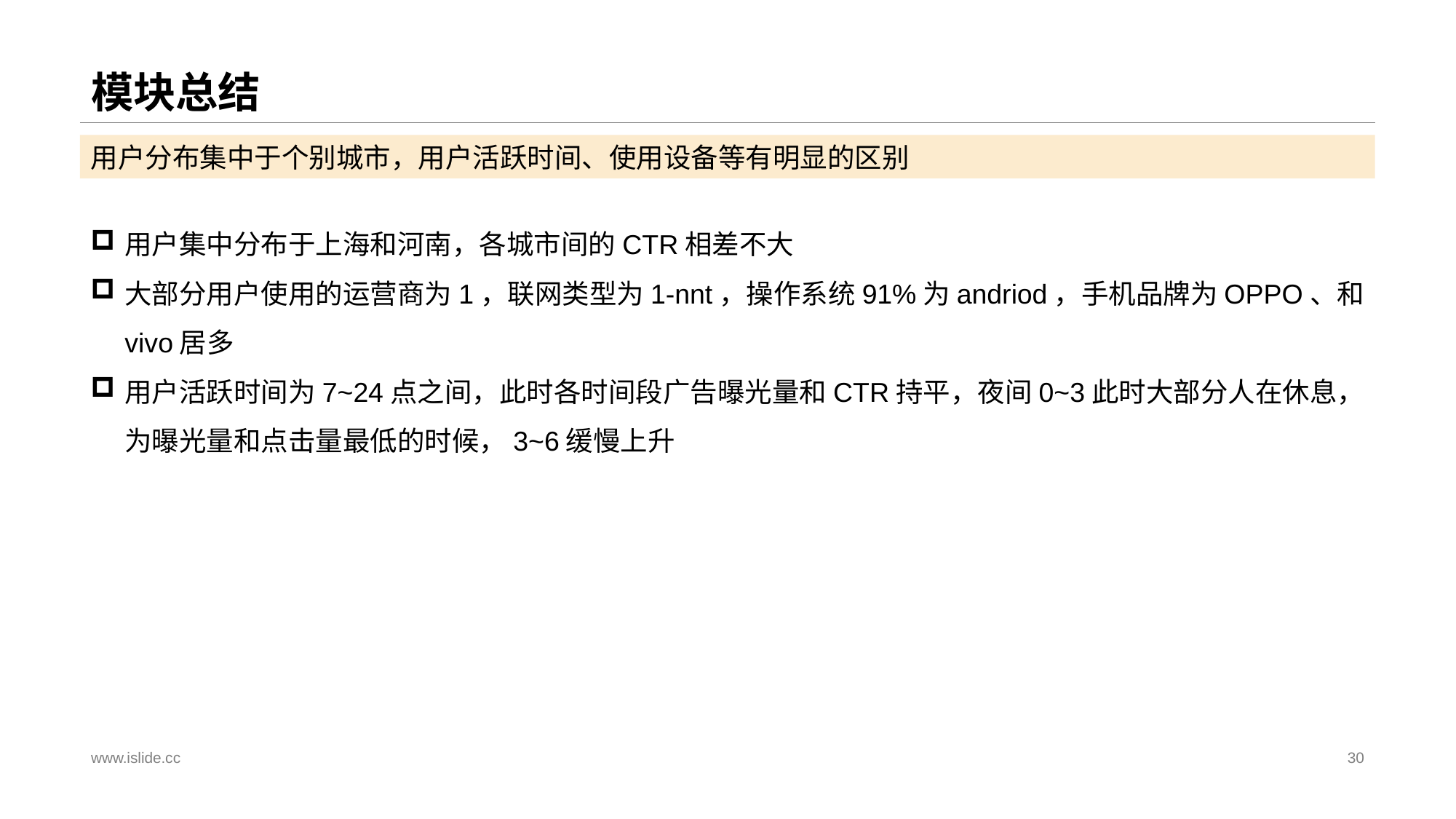

# 模块总结
用户分布集中于个别城市，用户活跃时间、使用设备等有明显的区别
用户集中分布于上海和河南，各城市间的CTR相差不大
大部分用户使用的运营商为1，联网类型为1-nnt，操作系统91%为andriod，手机品牌为OPPO、和vivo居多
用户活跃时间为7~24点之间，此时各时间段广告曝光量和CTR持平，夜间0~3此时大部分人在休息，为曝光量和点击量最低的时候，3~6缓慢上升
www.islide.cc
30